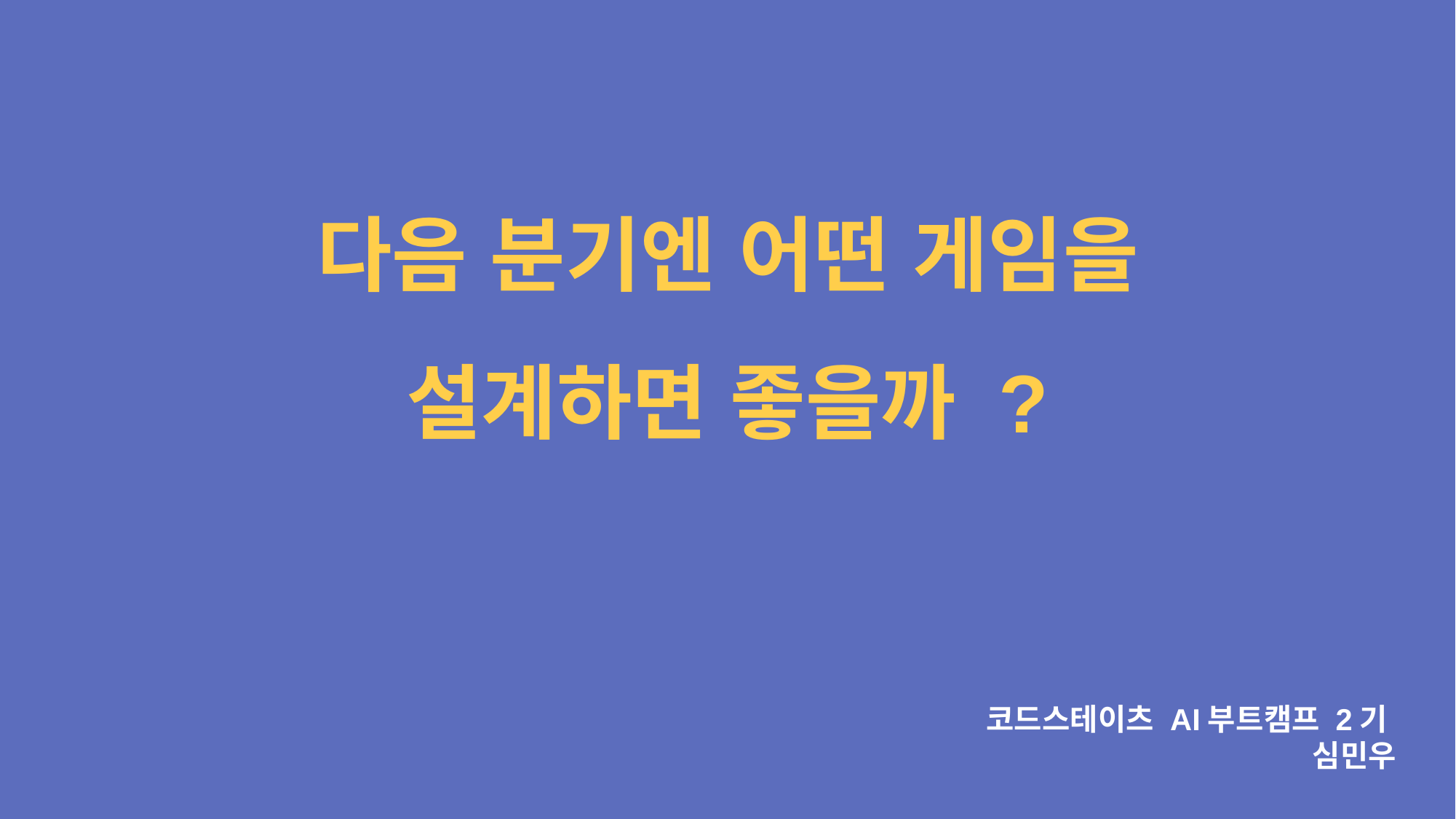

다음 분기엔 어떤 게임을 설계하면 좋을까 ?
코드스테이츠 AI부트캠프 2기
심민우